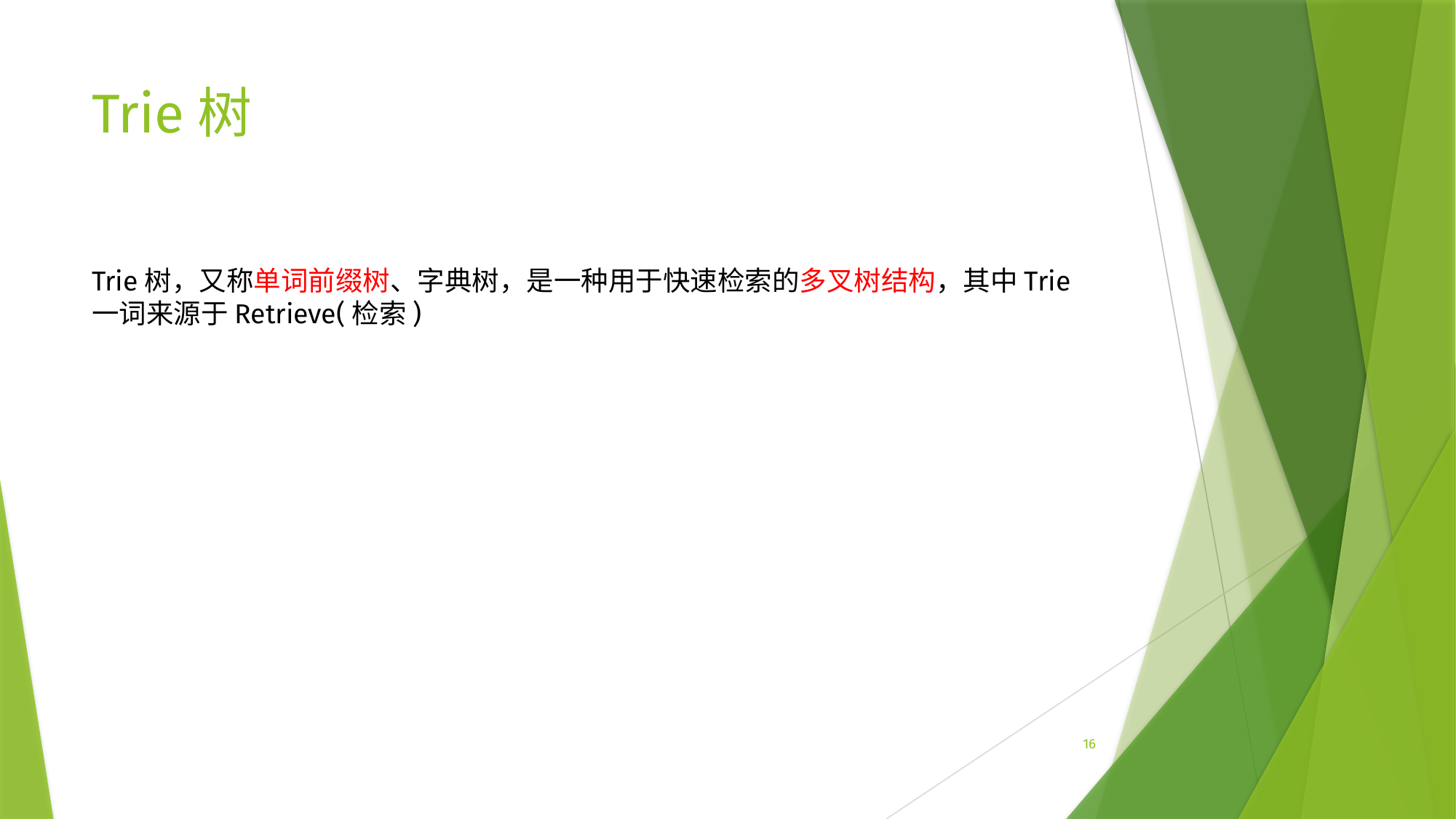

# Trie树
Trie树，又称单词前缀树、字典树，是一种用于快速检索的多叉树结构，其中Trie一词来源于Retrieve(检索)

16